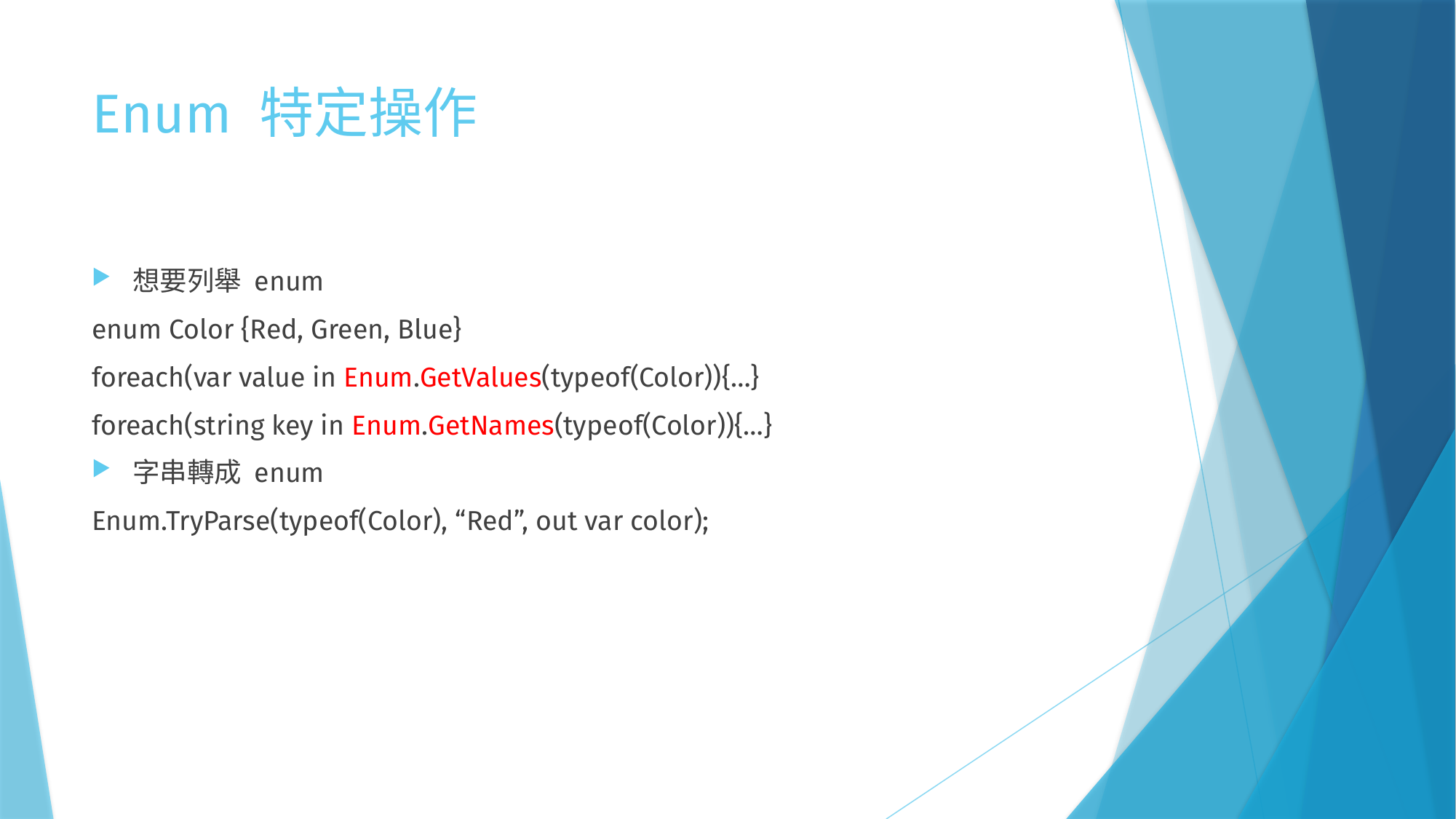

# Enum 特定操作
想要列舉 enum
enum Color {Red, Green, Blue}
foreach(var value in Enum.GetValues(typeof(Color)){…}
foreach(string key in Enum.GetNames(typeof(Color)){…}
字串轉成 enum
Enum.TryParse(typeof(Color), “Red”, out var color);